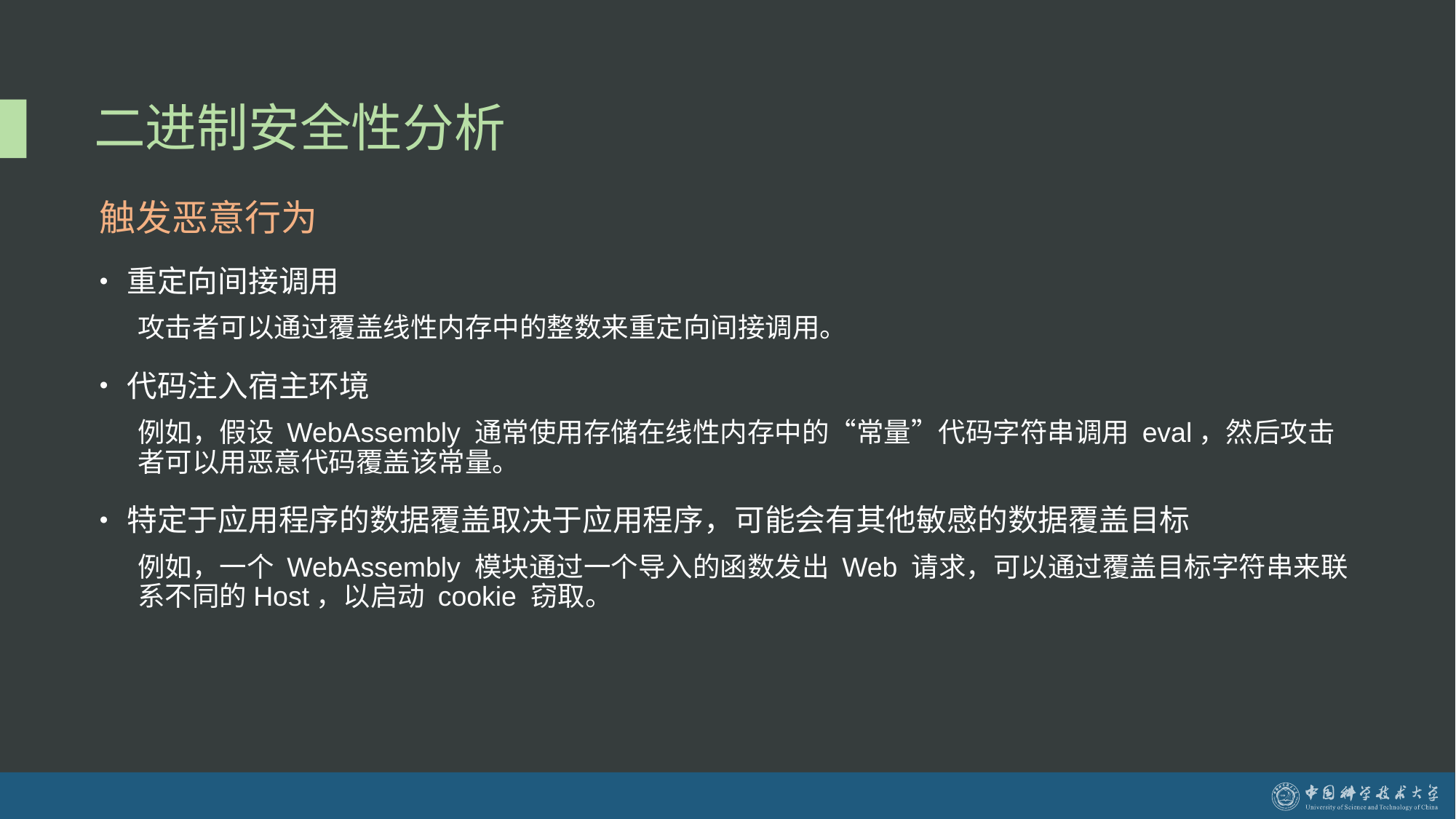

# 二进制安全性分析
触发恶意行为
重定向间接调用
攻击者可以通过覆盖线性内存中的整数来重定向间接调用。
代码注入宿主环境
例如，假设 WebAssembly 通常使用存储在线性内存中的“常量”代码字符串调用 eval，然后攻击者可以用恶意代码覆盖该常量。
特定于应用程序的数据覆盖取决于应用程序，可能会有其他敏感的数据覆盖目标
例如，一个 WebAssembly 模块通过一个导入的函数发出 Web 请求，可以通过覆盖目标字符串来联系不同的Host，以启动 cookie 窃取。